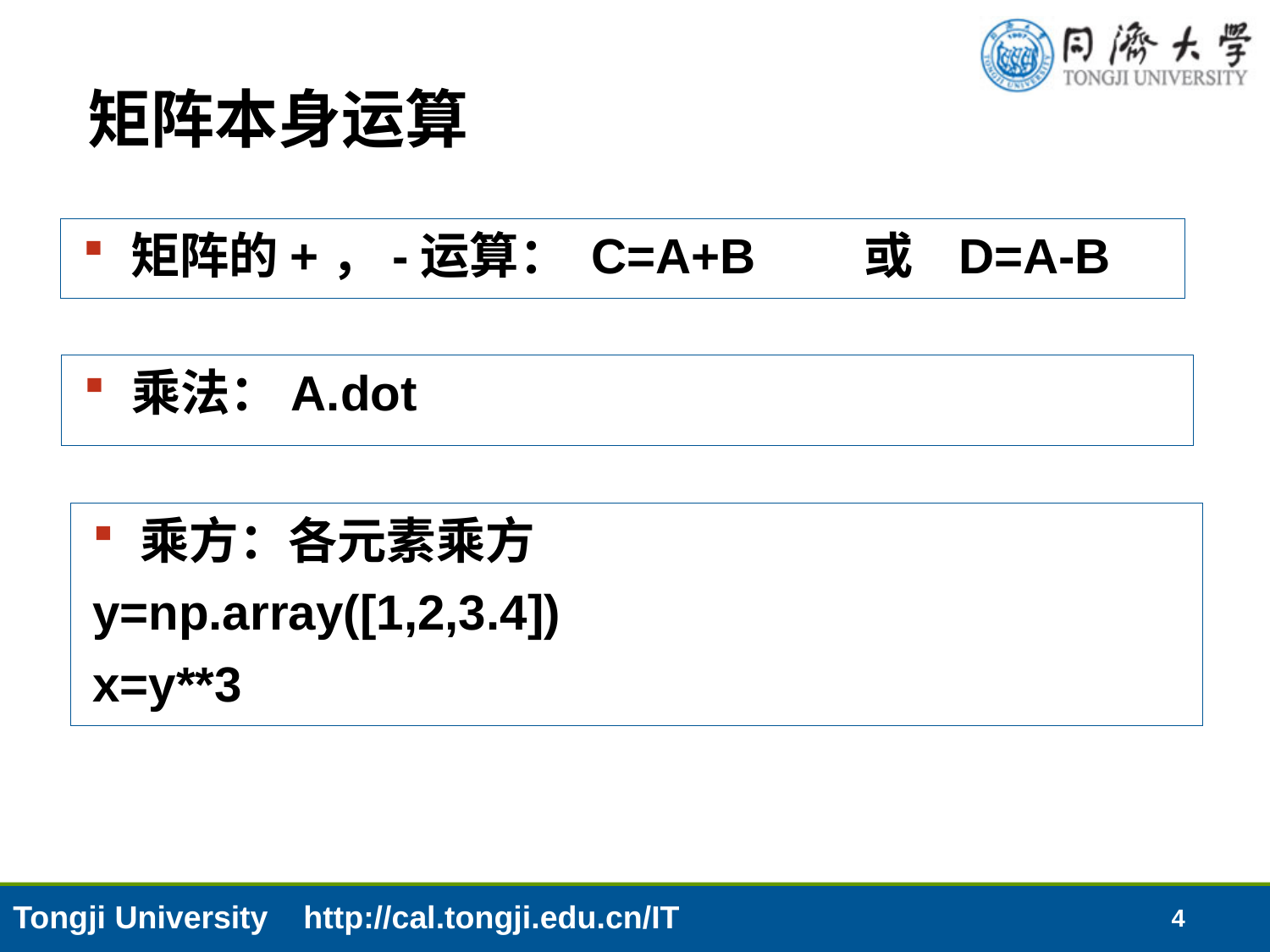

# 矩阵本身运算
矩阵的+，-运算： C=A+B       或   D=A-B
乘法：A.dot
乘方：各元素乘方
y=np.array([1,2,3.4])
x=y**3